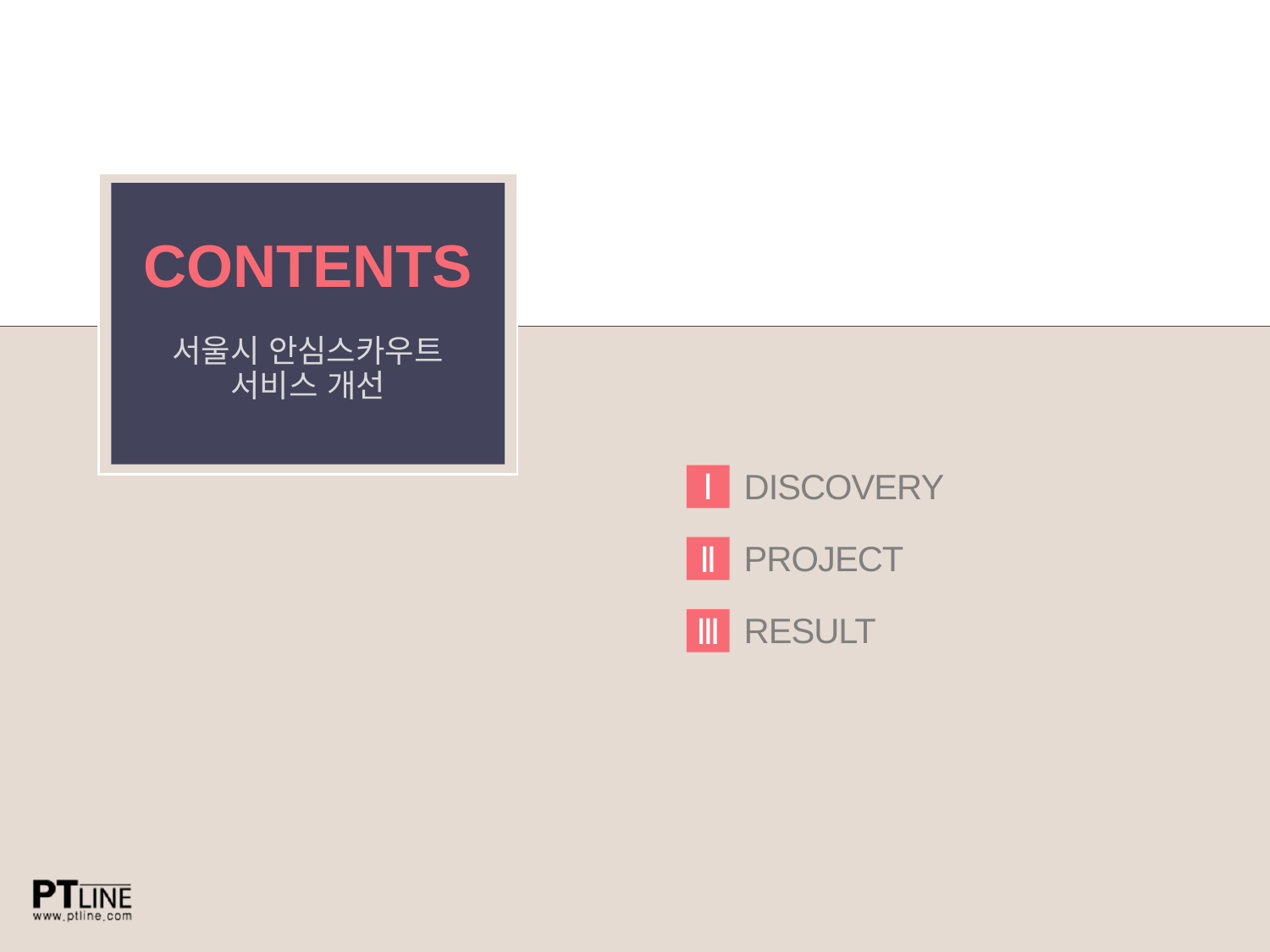

CONTENTS
서울시 안심스카우트
서비스 개선
DISCOVERY
Ⅰ
PROJECT
Ⅱ
RESULT
Ⅲ